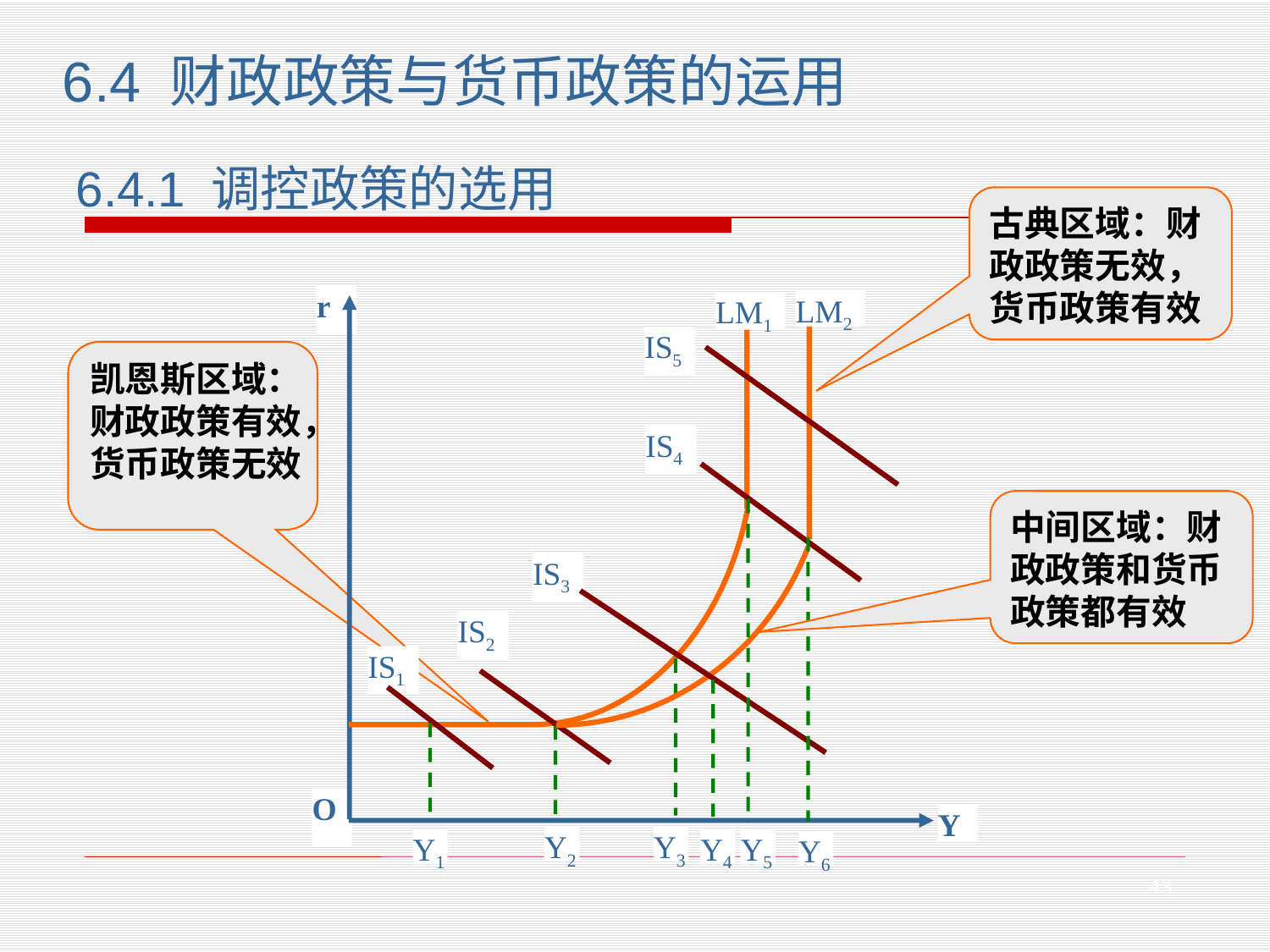

6.4 财政政策与货币政策的运用
6.4.1 调控政策的选用
古典区域：财政政策无效，货币政策有效
r
LM2
LM1

IS5

IS4

IS3

IS2
IS1

O
Y

Y2
Y3
Y1
Y4
Y5
Y6
凯恩斯区域：财政政策有效，货币政策无效
中间区域：财政政策和货币政策都有效
43